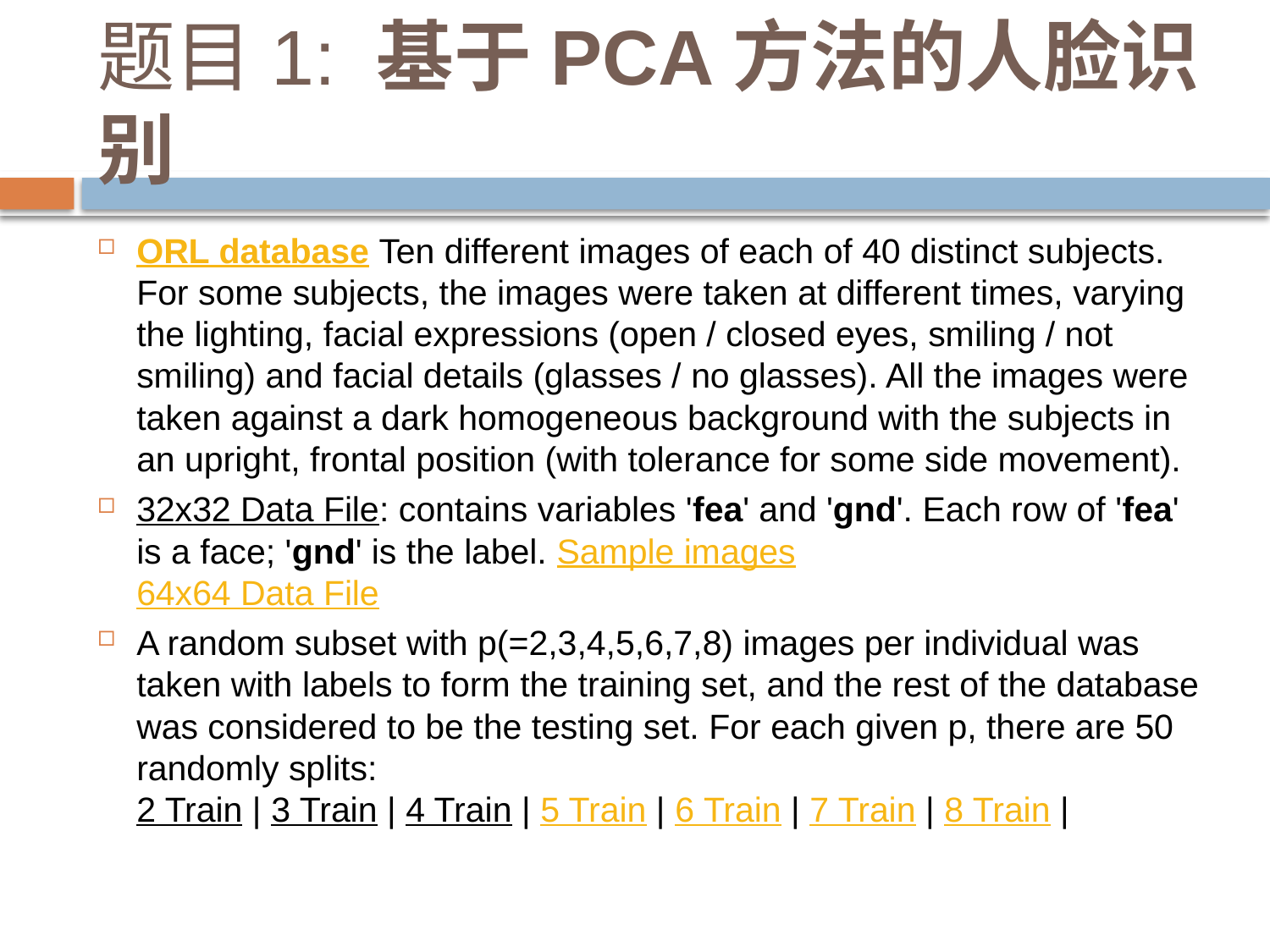

# 题目1: 基于PCA方法的人脸识别
ORL database Ten different images of each of 40 distinct subjects. For some subjects, the images were taken at different times, varying the lighting, facial expressions (open / closed eyes, smiling / not smiling) and facial details (glasses / no glasses). All the images were taken against a dark homogeneous background with the subjects in an upright, frontal position (with tolerance for some side movement).
32x32 Data File: contains variables 'fea' and 'gnd'. Each row of 'fea' is a face; 'gnd' is the label. Sample images
64x64 Data File
A random subset with p(=2,3,4,5,6,7,8) images per individual was taken with labels to form the training set, and the rest of the database was considered to be the testing set. For each given p, there are 50 randomly splits:
2 Train | 3 Train | 4 Train | 5 Train | 6 Train | 7 Train | 8 Train |